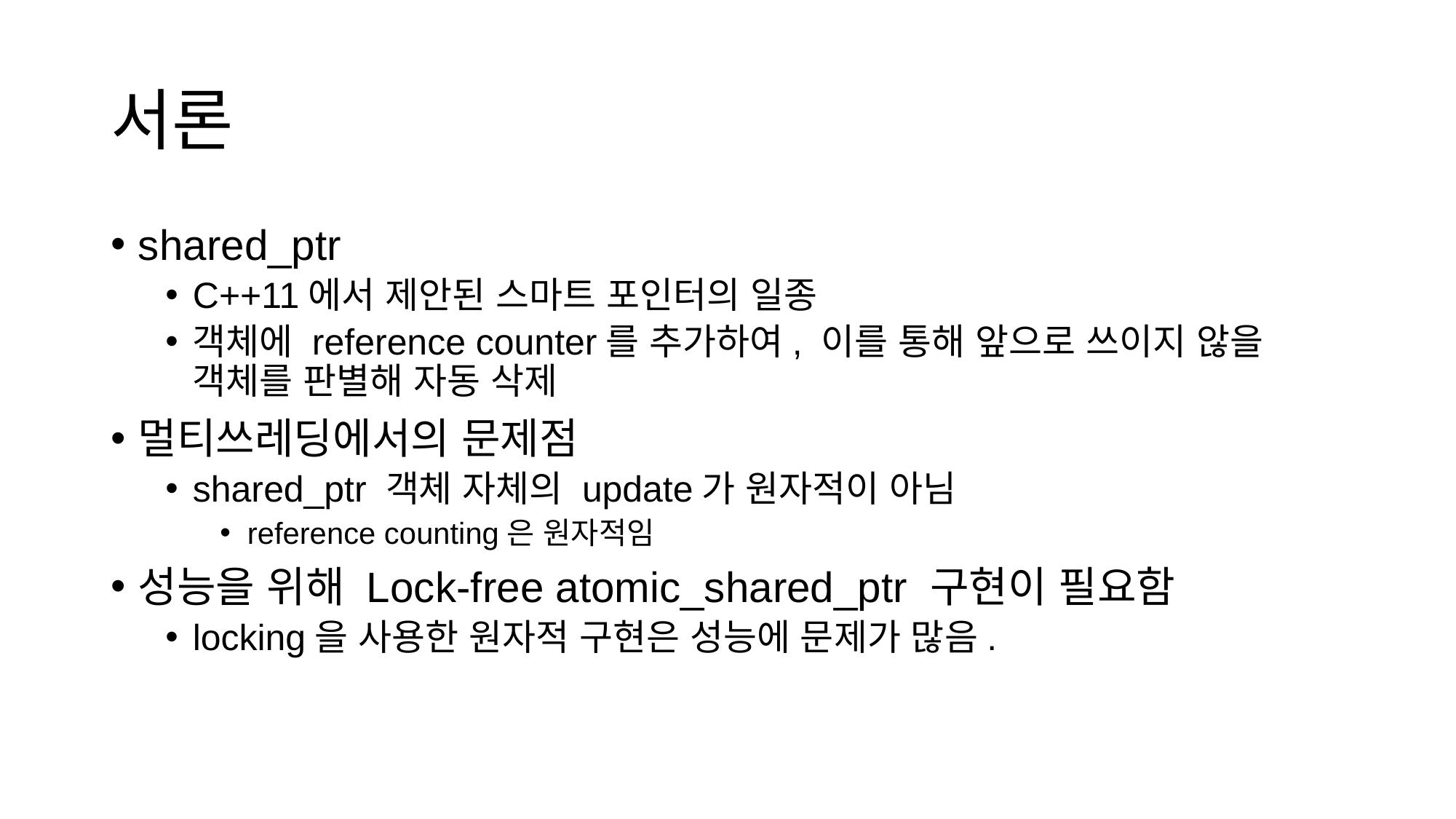

# 서론
shared_ptr
C++11에서 제안된 스마트 포인터의 일종
객체에 reference counter를 추가하여, 이를 통해 앞으로 쓰이지 않을 객체를 판별해 자동 삭제
멀티쓰레딩에서의 문제점
shared_ptr 객체 자체의 update가 원자적이 아님
reference counting은 원자적임
성능을 위해 Lock-free atomic_shared_ptr 구현이 필요함
locking을 사용한 원자적 구현은 성능에 문제가 많음.